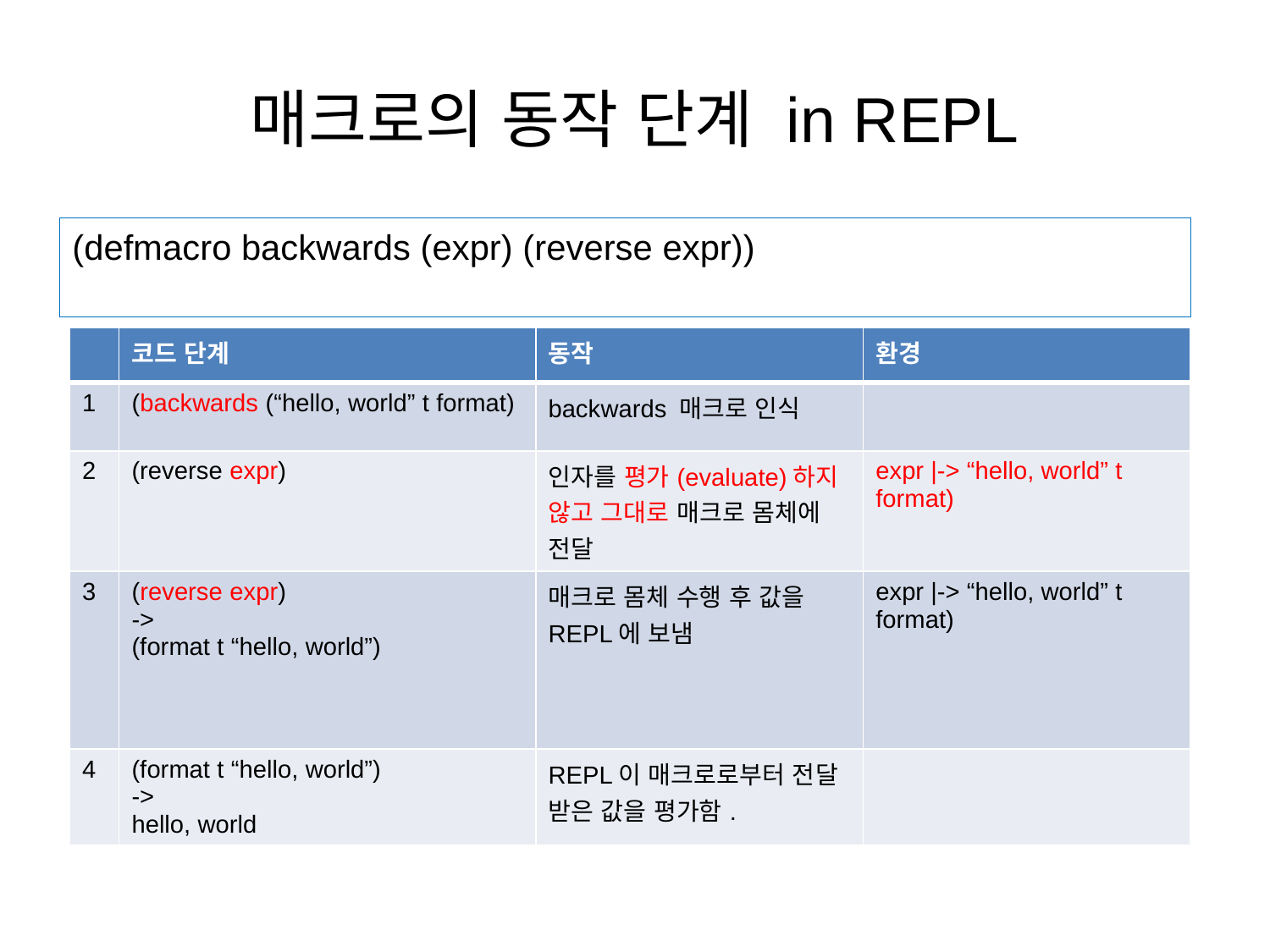

# 매크로의 동작 단계 in REPL
(defmacro backwards (expr) (reverse expr))
|  | 코드 단계 | 동작 | 환경 |
| --- | --- | --- | --- |
| 1 | (backwards (“hello, world” t format) | backwards 매크로 인식 |  |
| 2 | (reverse expr) | 인자를 평가(evaluate)하지 않고 그대로 매크로 몸체에 전달 | expr |-> “hello, world” t format) |
| 3 | (reverse expr) -> (format t “hello, world”) | 매크로 몸체 수행 후 값을 REPL에 보냄 | expr |-> “hello, world” t format) |
| 4 | (format t “hello, world”) -> hello, world | REPL이 매크로로부터 전달 받은 값을 평가함. |  |